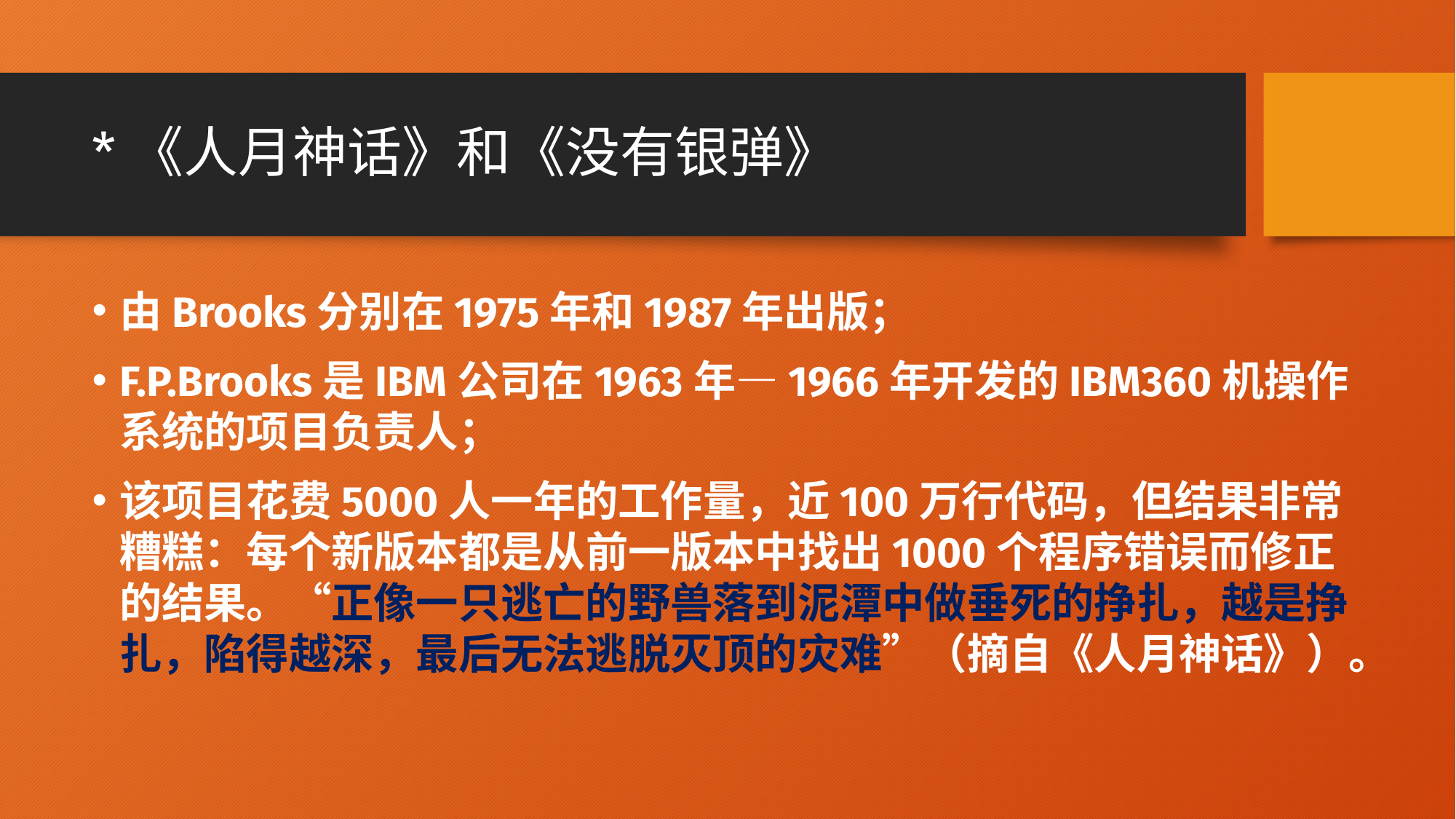

# *《人月神话》和《没有银弹》
由Brooks分别在1975年和1987年出版；
F.P.Brooks是IBM公司在1963年—1966年开发的IBM360机操作系统的项目负责人；
该项目花费5000人一年的工作量，近100万行代码，但结果非常糟糕：每个新版本都是从前一版本中找出1000个程序错误而修正的结果。“正像一只逃亡的野兽落到泥潭中做垂死的挣扎，越是挣扎，陷得越深，最后无法逃脱灭顶的灾难”（摘自《人月神话》）。